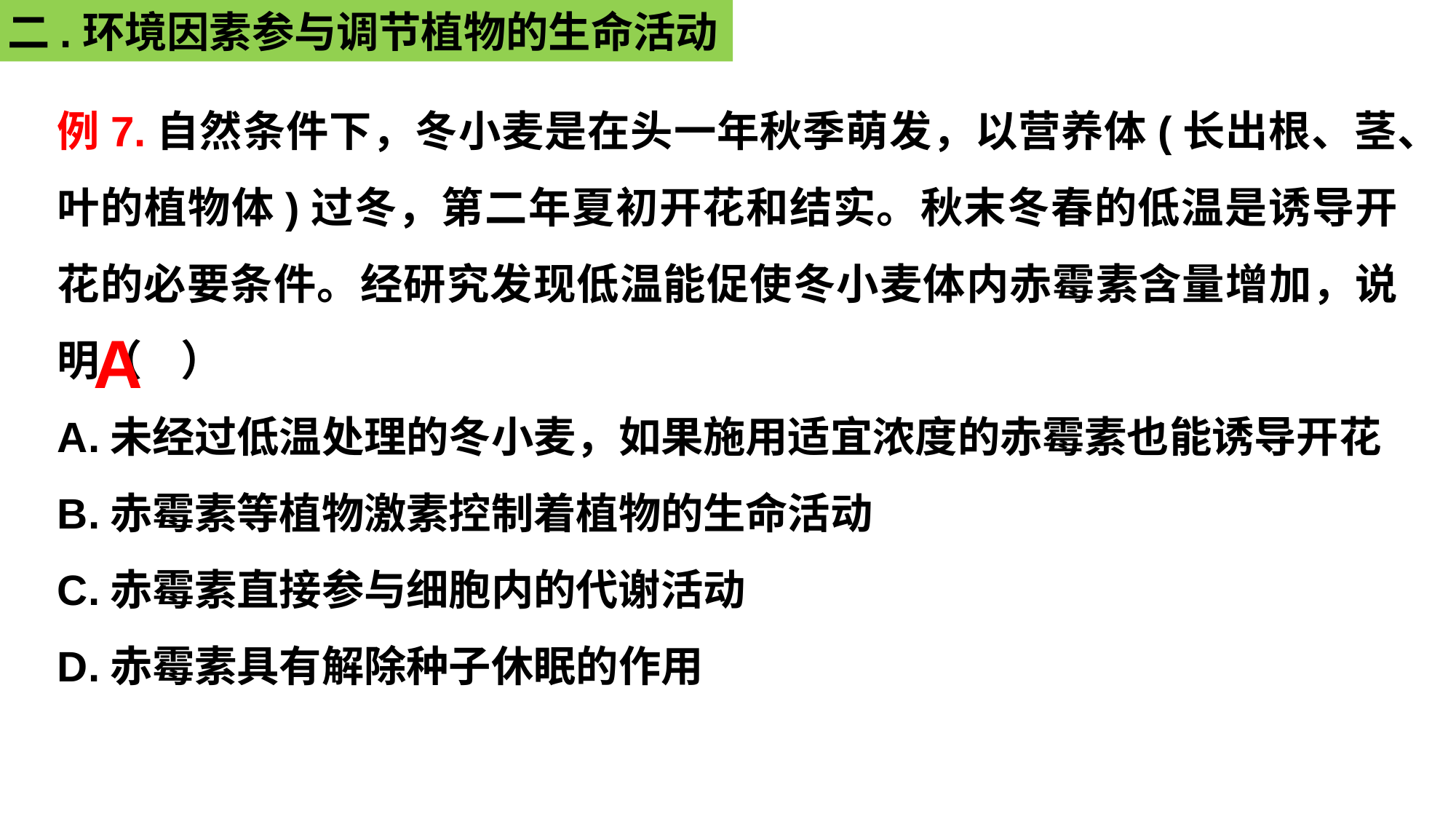

二.环境因素参与调节植物的生命活动
例7.自然条件下，冬小麦是在头一年秋季萌发，以营养体(长出根、茎、叶的植物体)过冬，第二年夏初开花和结实。秋末冬春的低温是诱导开花的必要条件。经研究发现低温能促使冬小麦体内赤霉素含量增加，说明（    ）
A.未经过低温处理的冬小麦，如果施用适宜浓度的赤霉素也能诱导开花
B.赤霉素等植物激素控制着植物的生命活动
C.赤霉素直接参与细胞内的代谢活动
D.赤霉素具有解除种子休眠的作用
A